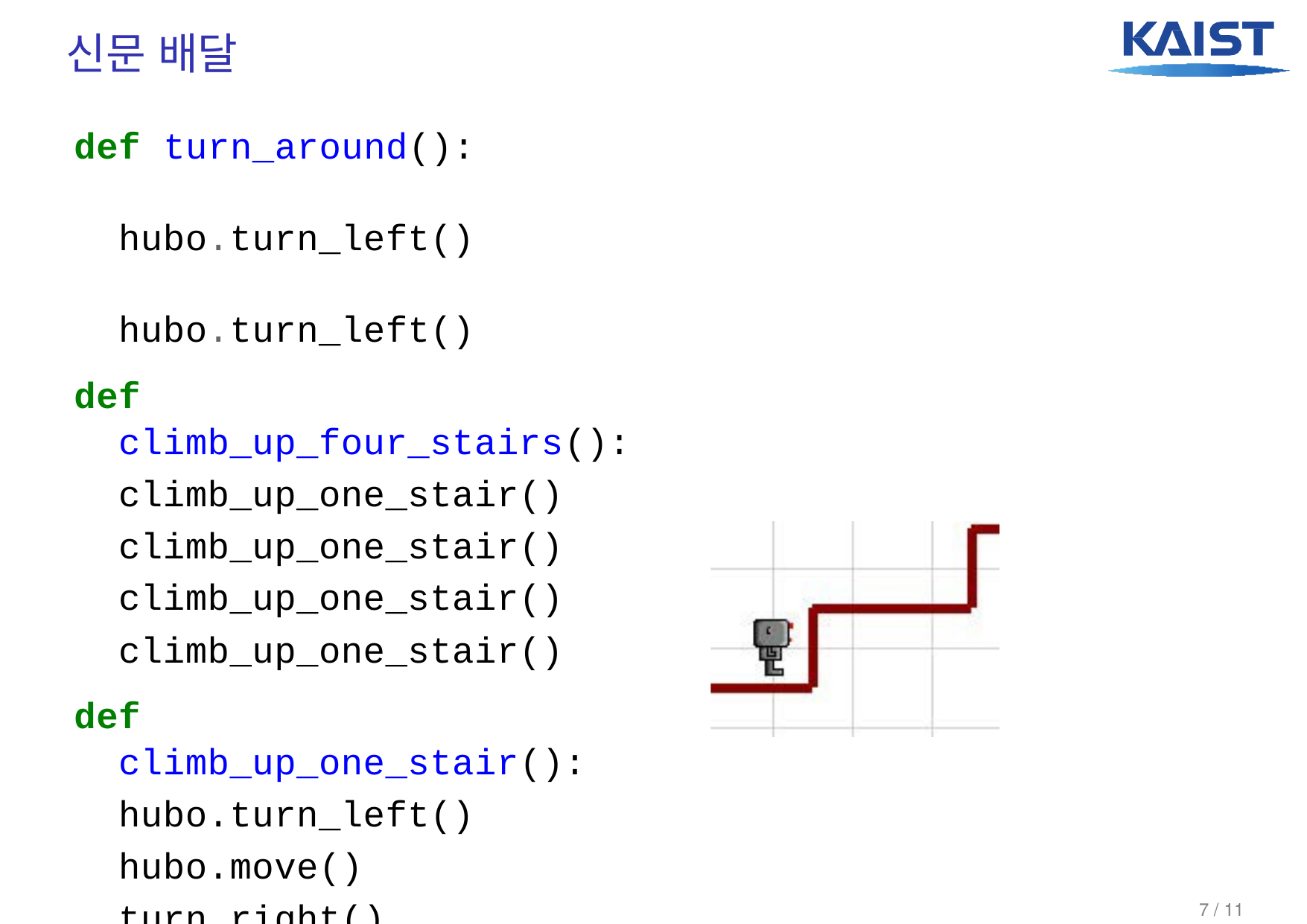

# 신문 배달

def turn_around():
	hubo.turn_left()
	hubo.turn_left()
def climb_up_four_stairs():
	climb_up_one_stair()
	climb_up_one_stair()
	climb_up_one_stair()
	climb_up_one_stair()
def climb_up_one_stair():
	hubo.turn_left()
	hubo.move()
	turn_right()
	hubo.move()
	hubo.move()

7 / 11